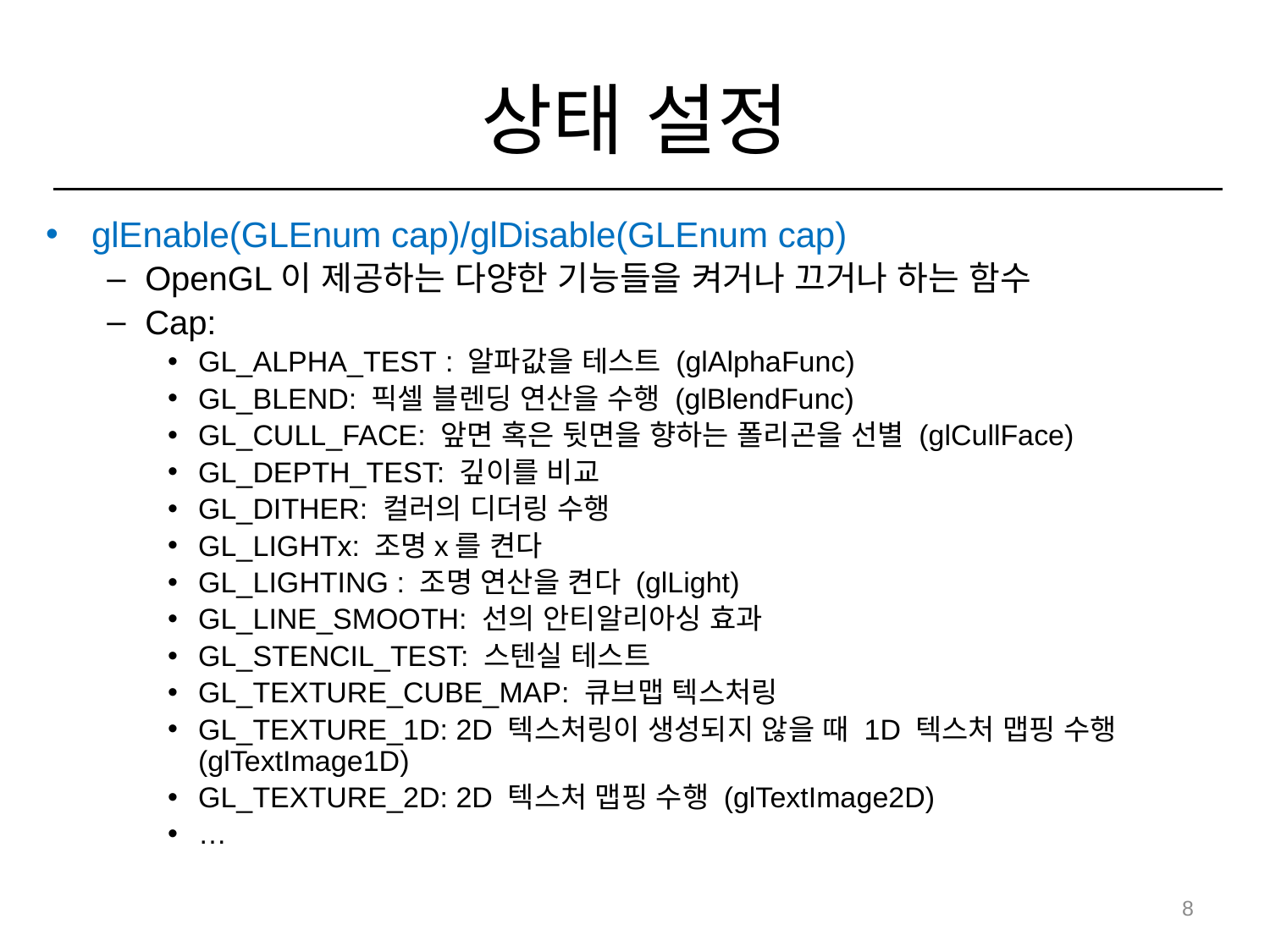

# 상태 설정
glEnable(GLEnum cap)/glDisable(GLEnum cap)
OpenGL이 제공하는 다양한 기능들을 켜거나 끄거나 하는 함수
Cap:
GL_ALPHA_TEST : 알파값을 테스트 (glAlphaFunc)
GL_BLEND: 픽셀 블렌딩 연산을 수행 (glBlendFunc)
GL_CULL_FACE: 앞면 혹은 뒷면을 향하는 폴리곤을 선별 (glCullFace)
GL_DEPTH_TEST: 깊이를 비교
GL_DITHER: 컬러의 디더링 수행
GL_LIGHTx: 조명x를 켠다
GL_LIGHTING : 조명 연산을 켠다 (glLight)
GL_LINE_SMOOTH: 선의 안티알리아싱 효과
GL_STENCIL_TEST: 스텐실 테스트
GL_TEXTURE_CUBE_MAP: 큐브맵 텍스처링
GL_TEXTURE_1D: 2D 텍스처링이 생성되지 않을 때 1D 텍스처 맵핑 수행 (glTextImage1D)
GL_TEXTURE_2D: 2D 텍스처 맵핑 수행 (glTextImage2D)
…
8